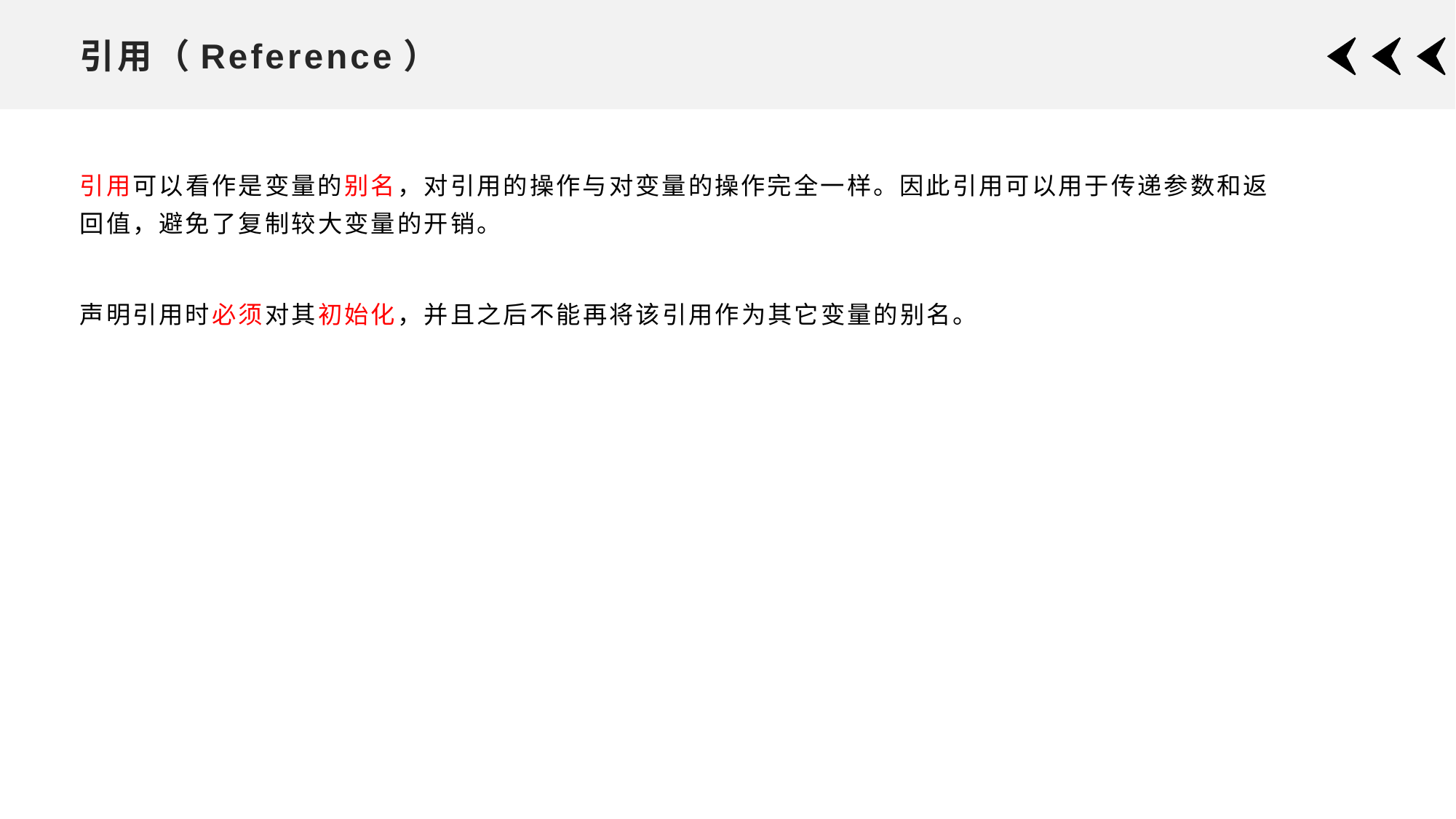

# 引用（Reference）
引用可以看作是变量的别名，对引用的操作与对变量的操作完全一样。因此引用可以用于传递参数和返回值，避免了复制较大变量的开销。
声明引用时必须对其初始化，并且之后不能再将该引用作为其它变量的别名。